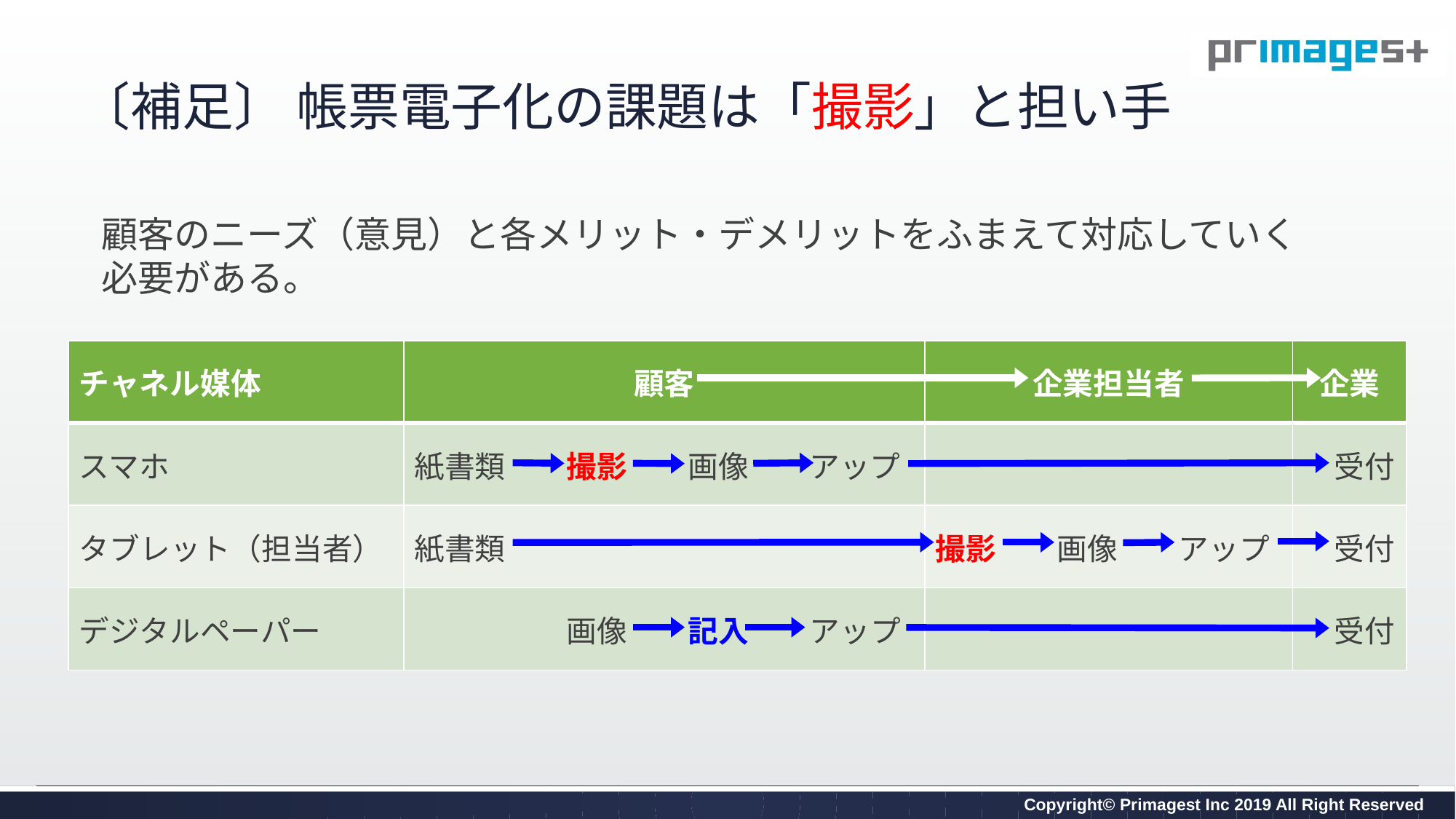

# 〔補足〕 帳票電子化の課題は「撮影」と担い手
顧客のニーズ（意見）と各メリット・デメリットをふまえて対応していく必要がある。
| チャネル媒体 | 顧客 | 企業担当者 | 企業 |
| --- | --- | --- | --- |
| スマホ | 紙書類　　撮影　　画像　　アップ |  | 受付 |
| タブレット（担当者） | 紙書類 | 撮影　　画像　　アップ | 受付 |
| デジタルペーパー | 画像　　記入　　アップ |  | 受付 |